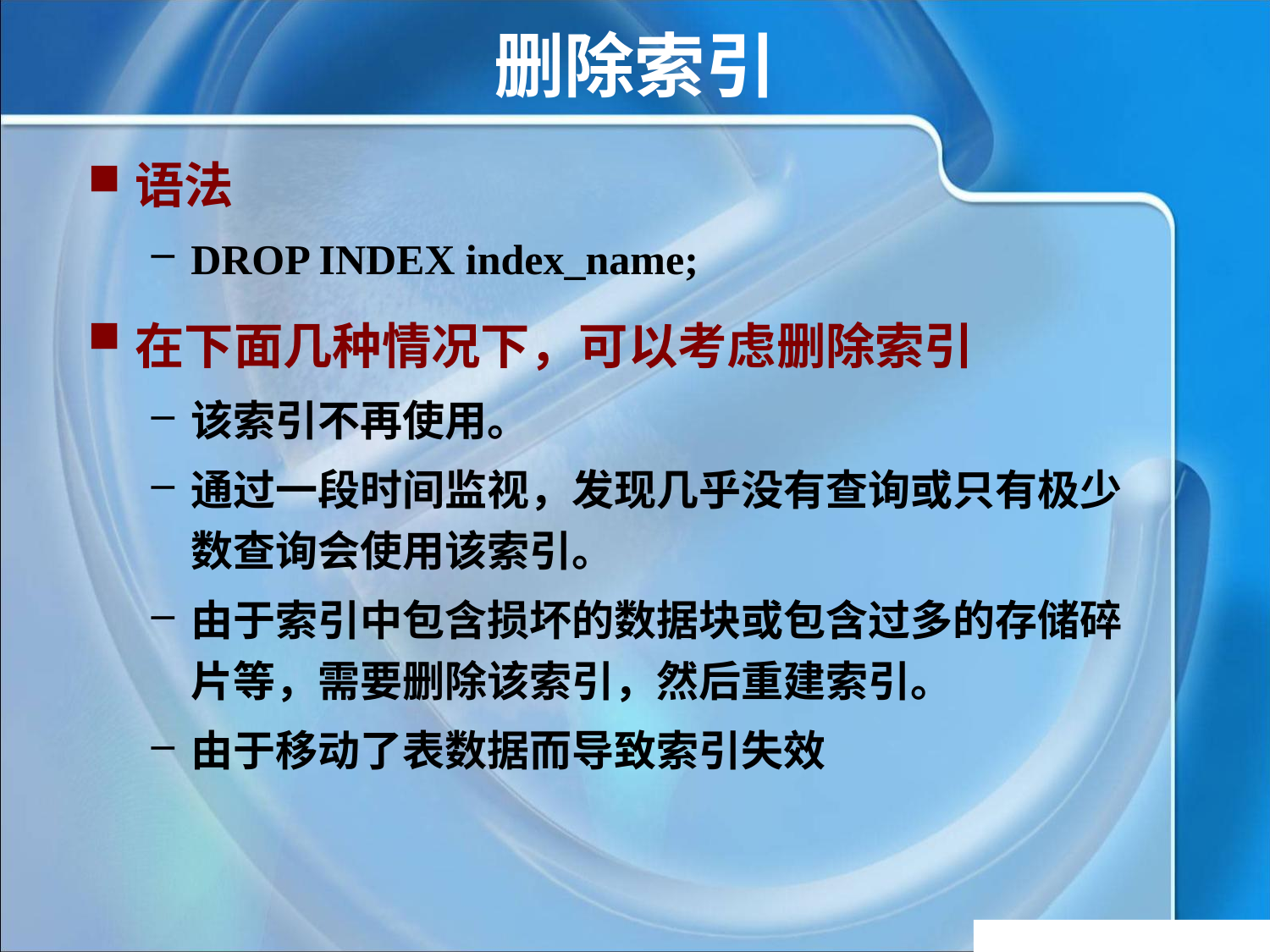

# 删除索引
语法
DROP INDEX index_name;
在下面几种情况下，可以考虑删除索引
该索引不再使用。
通过一段时间监视，发现几乎没有查询或只有极少数查询会使用该索引。
由于索引中包含损坏的数据块或包含过多的存储碎片等，需要删除该索引，然后重建索引。
由于移动了表数据而导致索引失效
93